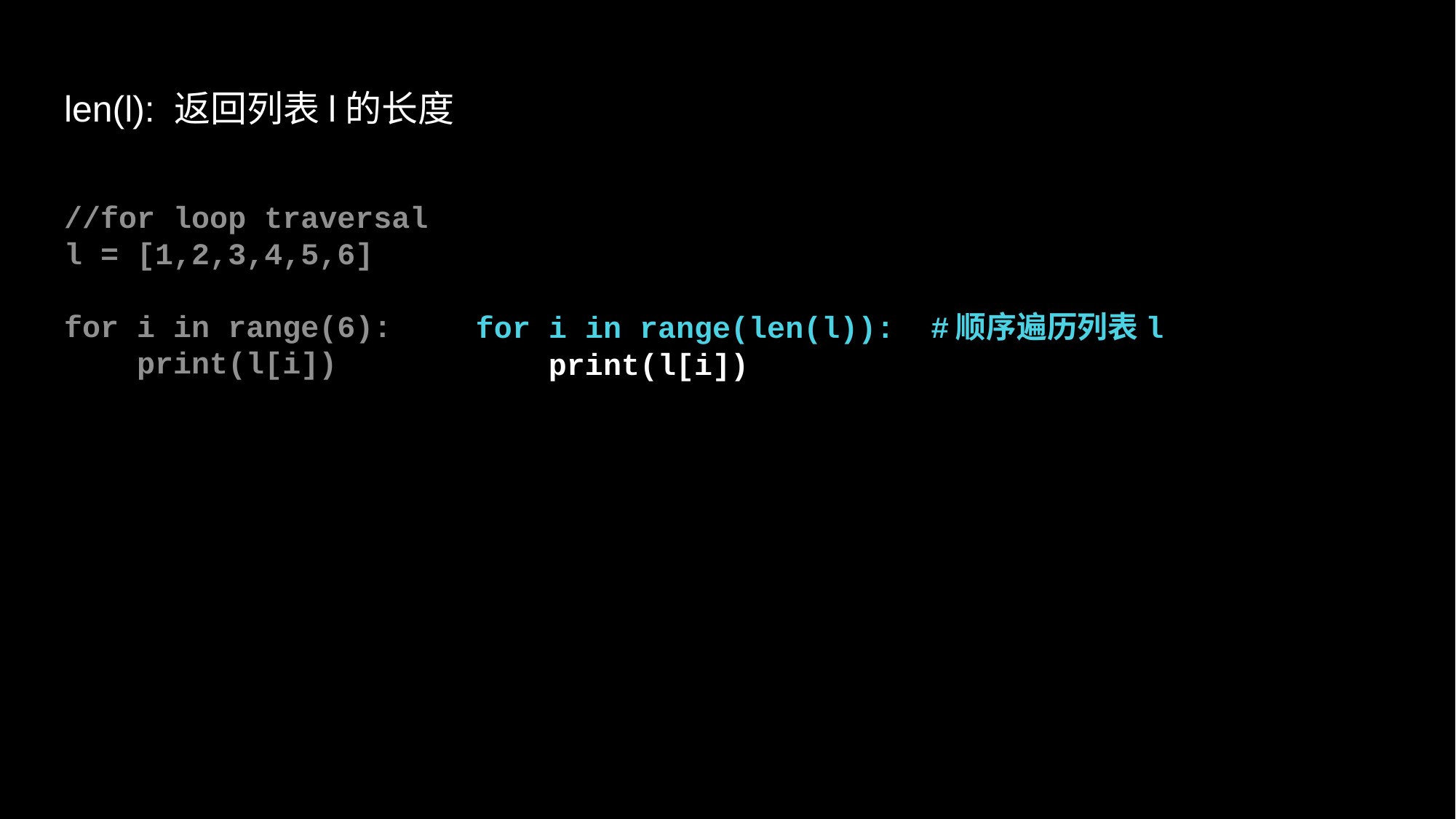

# len(l): 返回列表l的长度
//for loop traversal
l = [1,2,3,4,5,6]

for i in range(6):
    print(l[i])

for i in range(len(l)):  #顺序遍历列表l
    print(l[i])